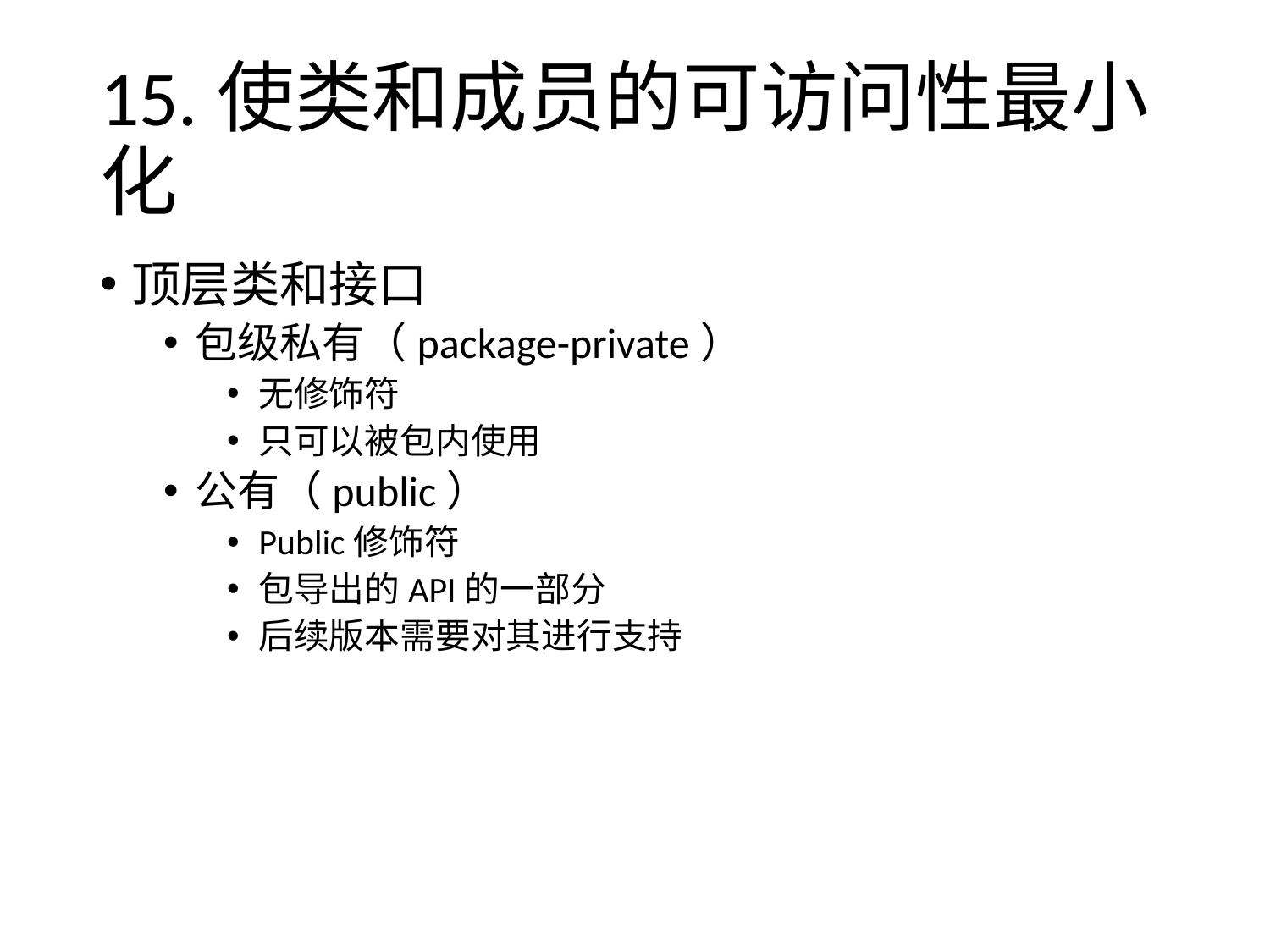

# 15.使类和成员的可访问性最小化
顶层类和接口
包级私有（package-private）
无修饰符
只可以被包内使用
公有（public）
Public修饰符
包导出的API的一部分
后续版本需要对其进行支持